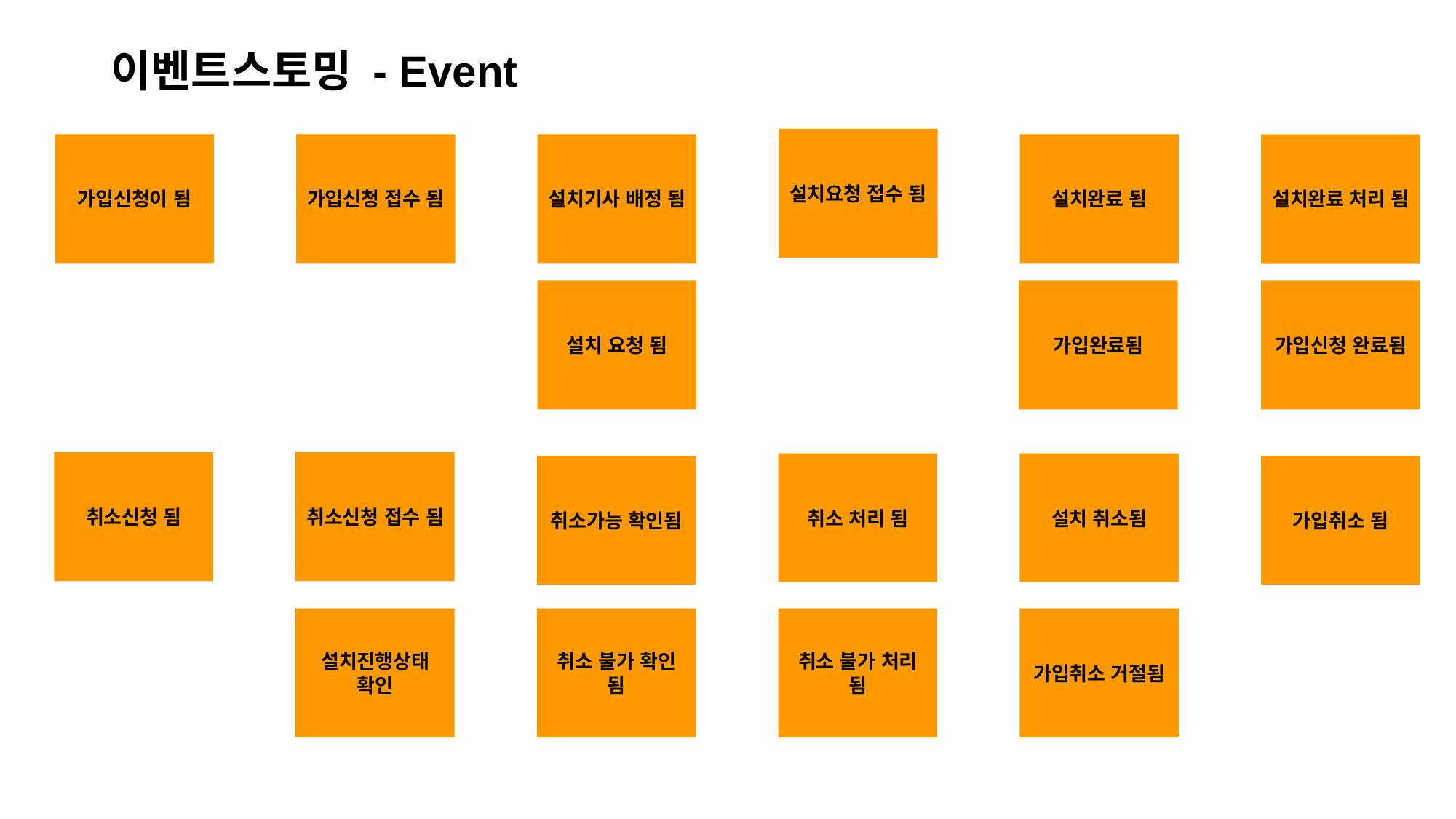

# 이벤트스토밍 - Event
설치요청 접수 됨
가입신청이 됨
가입신청 접수 됨
설치기사 배정 됨
설치완료 됨
설치완료 처리 됨
설치 요청 됨
가입완료됨
가입신청 완료됨
취소신청 됨
취소신청 접수 됨
취소 처리 됨
설치 취소됨
취소가능 확인됨
가입취소 됨
설치진행상태 확인
취소 불가 확인 됨
취소 불가 처리 됨
가입취소 거절됨